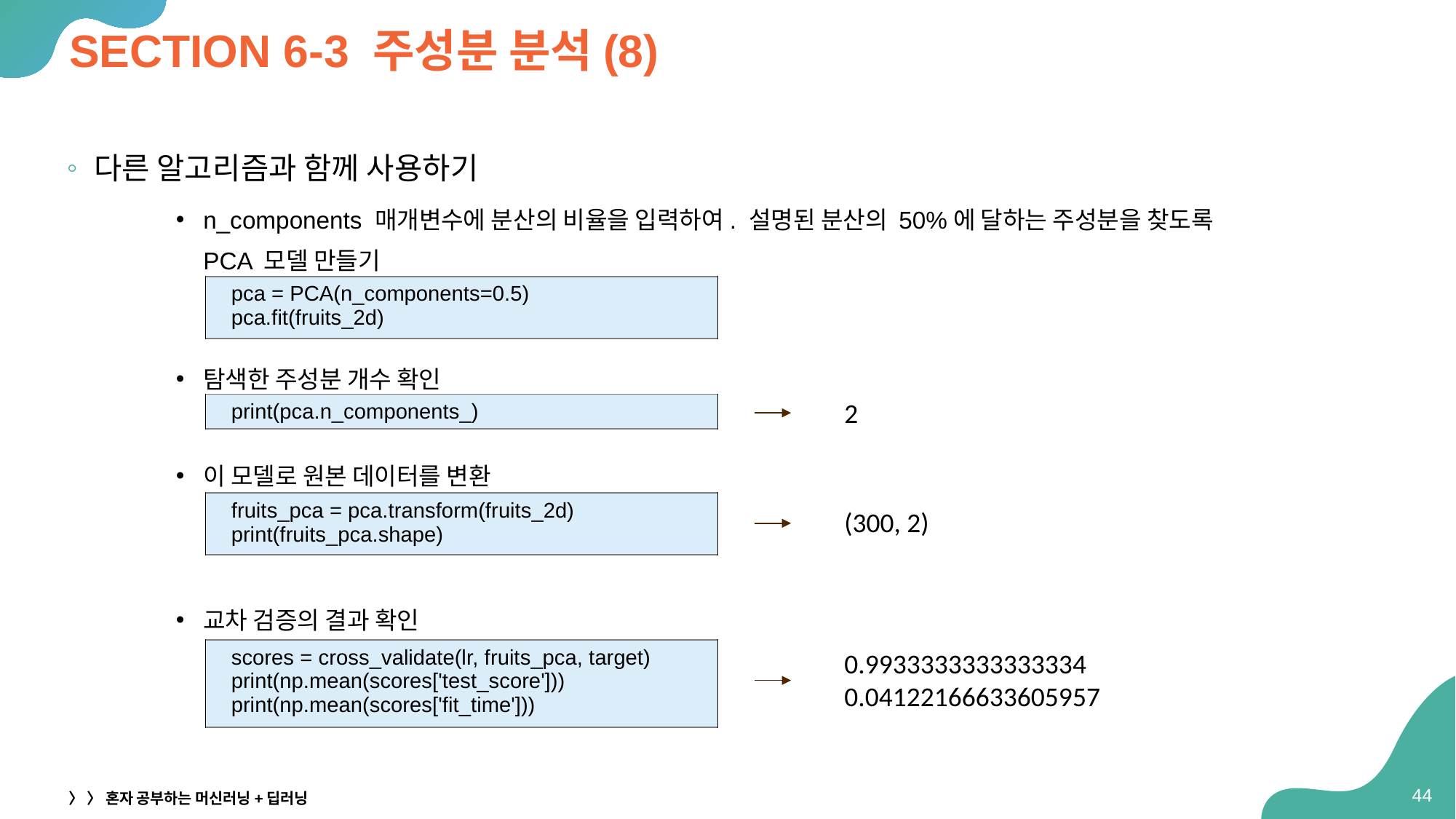

# SECTION 6-3 주성분 분석(8)
다른 알고리즘과 함께 사용하기
n_components 매개변수에 분산의 비율을 입력하여. 설명된 분산의 50%에 달하는 주성분을 찾도록
PCA 모델 만들기

탐색한 주성분 개수 확인

이 모델로 원본 데이터를 변환

교차 검증의 결과 확인
| pca = PCA(n\_components=0.5) pca.fit(fruits\_2d) |
| --- |
2
| print(pca.n\_components\_) |
| --- |
| fruits\_pca = pca.transform(fruits\_2d) print(fruits\_pca.shape) |
| --- |
(300, 2)
| scores = cross\_validate(lr, fruits\_pca, target) print(np.mean(scores['test\_score'])) print(np.mean(scores['fit\_time'])) |
| --- |
0.9933333333333334
0.04122166633605957
44
〉 〉 혼자 공부하는 머신러닝+딥러닝